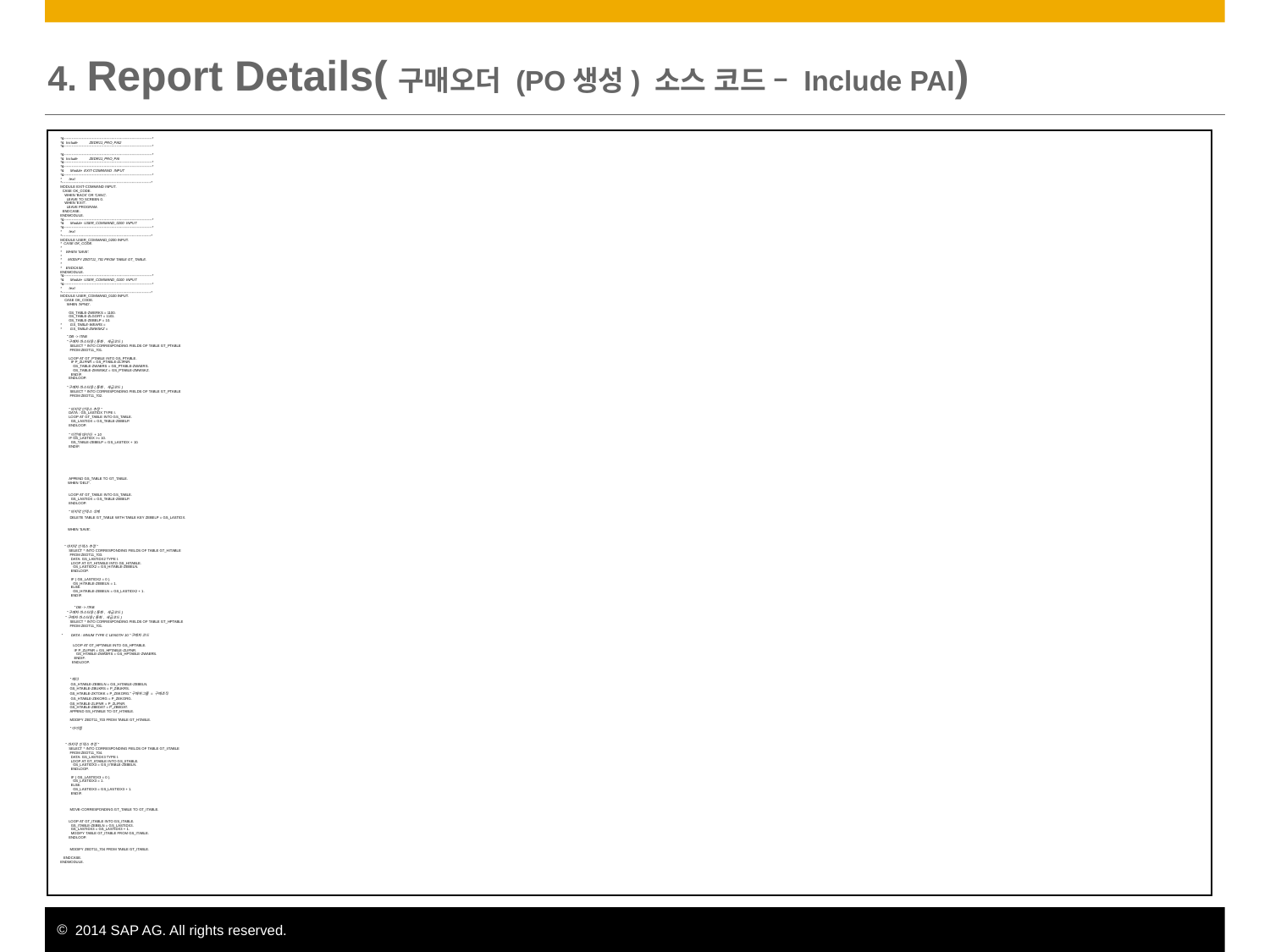

# 4. Report Details(구매오더 (PO생성) 소스 코드 – Include PAI)
| \*&---------------------------------------------------------------------\* \*&  Include           ZEDR11\_PRO\_PAI2 \*&---------------------------------------------------------------------\* \*&---------------------------------------------------------------------\* \*&  Include           ZEDR11\_PRO\_PAI \*&---------------------------------------------------------------------\* \*&---------------------------------------------------------------------\* \*&      Module  EXIT-COMMAND  INPUT \*&---------------------------------------------------------------------\* \*       text \*----------------------------------------------------------------------\* MODULE EXIT-COMMAND INPUT.   CASE OK\_CODE.     WHEN 'BACK' OR 'CANC'.       LEAVE TO SCREEN 0.     WHEN 'EXIT'.       LEAVE PROGRAM.   ENDCASE. ENDMODULE. \*&---------------------------------------------------------------------\* \*&      Module  USER\_COMMAND\_0200  INPUT \*&---------------------------------------------------------------------\* \*       text \*----------------------------------------------------------------------\* MODULE USER\_COMMAND\_0200 INPUT. \*  CASE OK\_CODE. \* \*    WHEN 'SAVE'. \* \*      MODIFY ZEDT11\_701 FROM TABLE GT\_TABLE. \* \*    ENDCASE. ENDMODULE. \*&---------------------------------------------------------------------\* \*&      Module  USER\_COMMAND\_0100  INPUT \*&---------------------------------------------------------------------\* \*       text \*----------------------------------------------------------------------\* MODULE USER\_COMMAND\_0100 INPUT.     CASE OK\_CODE.       WHEN 'APND'.         GS\_TABLE-ZWERKS = 1100.         GS\_TABLE-ZLGORT = 1101.         GS\_TABLE-ZEBELP = 10. \*        GS\_TABLE-WEARS = \*        GS\_TABLE-ZMWSKZ =       " DB -> ITAB       "구매처 마스터용(통화, 세금코드)          SELECT \* INTO CORRESPONDING FIELDS OF TABLE GT\_PTABLE          FROM ZEDT11\_701.         LOOP AT GT\_PTABLE INTO GS\_PTABLE.           IF P\_ZLIFNR = GS\_PTABLE-ZLIFNR.             GS\_TABLE-ZWAERS = GS\_PTABLE-ZWAERS.             GS\_TABLE-ZMWSKZ = GS\_PTABLE-ZMWSKZ.           ENDIF.         ENDLOOP.       "구매처 마스터용(통화, 세금코드)          SELECT \* INTO CORRESPONDING FIELDS OF TABLE GT\_PTABLE          FROM ZEDT11\_702.         "마지막 인덱스 추정"         DATA : GS\_LASTIDX TYPE I.         LOOP AT GT\_TABLE INTO GS\_TABLE.           GS\_LASTIDX = GS\_TABLE-ZEBELP.         ENDLOOP.         "이전에 데이터 + 10         IF GS\_LASTIDX >= 10.           GS\_TABLE-ZEBELP = GS\_LASTIDX + 10.         ENDIF.         APPEND GS\_TABLE TO GT\_TABLE.        WHEN 'DELT'.         LOOP AT GT\_TABLE INTO GS\_TABLE.           GS\_LASTIDX = GS\_TABLE-ZEBELP.         ENDLOOP.         "마지막 인덱스 삭제         DELETE TABLE GT\_TABLE WITH TABLE KEY ZEBELP = GS\_LASTIDX.        WHEN 'SAVE'.     "마지막 인덱스 추정"         SELECT \* INTO CORRESPONDING FIELDS OF TABLE GT\_HITABLE          FROM ZEDT11\_703.           DATA: GS\_LASTIDX2 TYPE I.           LOOP AT GT\_HITABLE INTO GS\_HITABLE.             GS\_LASTIDX2 = GS\_HITABLE-ZEBELN.           ENDLOOP.           IF ( GS\_LASTIDX2 = 0 ).             GS\_HITABLE-ZEBELN = 1.           ELSE.             GS\_HITABLE-ZEBELN = GS\_LASTIDX2 + 1.           ENDIF.              " DB -> ITAB       "구매처 마스터용(통화, 세금코드)      "구매처 마스터용(통화, 세금코드)          SELECT \* INTO CORRESPONDING FIELDS OF TABLE GT\_HPTABLE          FROM ZEDT11\_701.  "        DATA : MNUM TYPE C LENGTH 10."구매처 코드            LOOP AT GT\_HPTABLE INTO GS\_HPTABLE.              IF P\_ZLIFNR = GS\_HPTABLE-ZLIFNR.                GS\_HTABLE-ZWAERS = GS\_HPTABLE-ZWAERS.              ENDIF.            ENDLOOP.          "헤더          GS\_HTABLE-ZEBELN = GS\_HITABLE-ZEBELN.          GS\_HTABLE-ZBUKRS = P\_ZBUKRS.          GS\_HTABLE-ZKTOKK = P\_ZEKORG."구매처그룹 = 구매조직          GS\_HTABLE-ZEKORG = P\_ZEKORG.          GS\_HTABLE-ZLIFNR = P\_ZLIFNR.          GS\_HTABLE-ZBEDAT = P\_ZBEDAT.          APPEND GS\_HTABLE TO GT\_HTABLE.          MODIFY ZEDT11\_703 FROM TABLE GT\_HTABLE.          "아이템     "마지막 인덱스 추정"         SELECT \* INTO CORRESPONDING FIELDS OF TABLE GT\_IITABLE          FROM ZEDT11\_704.           DATA: GS\_LASTIDX3 TYPE I.           LOOP AT GT\_IITABLE INTO GS\_IITABLE.             GS\_LASTIDX3 = GS\_IITABLE-ZEBELN.           ENDLOOP.           IF ( GS\_LASTIDX3 = 0 ).             GS\_LASTIDX3 = 1.           ELSE.             GS\_LASTIDX3 = GS\_LASTIDX3 + 1.           ENDIF.          MOVE-CORRESPONDING GT\_TABLE TO GT\_ITABLE.         LOOP AT GT\_ITABLE INTO GS\_ITABLE.           GS\_ITABLE-ZEBELN = GS\_LASTIDX3.           GS\_LASTIDX3 = GS\_LASTIDX3 + 1.           MODIFY TABLE GT\_ITABLE FROM GS\_ITABLE.         ENDLOOP.          MODIFY ZEDT11\_704 FROM TABLE GT\_ITABLE.    ENDCASE. ENDMODULE. |
| --- |